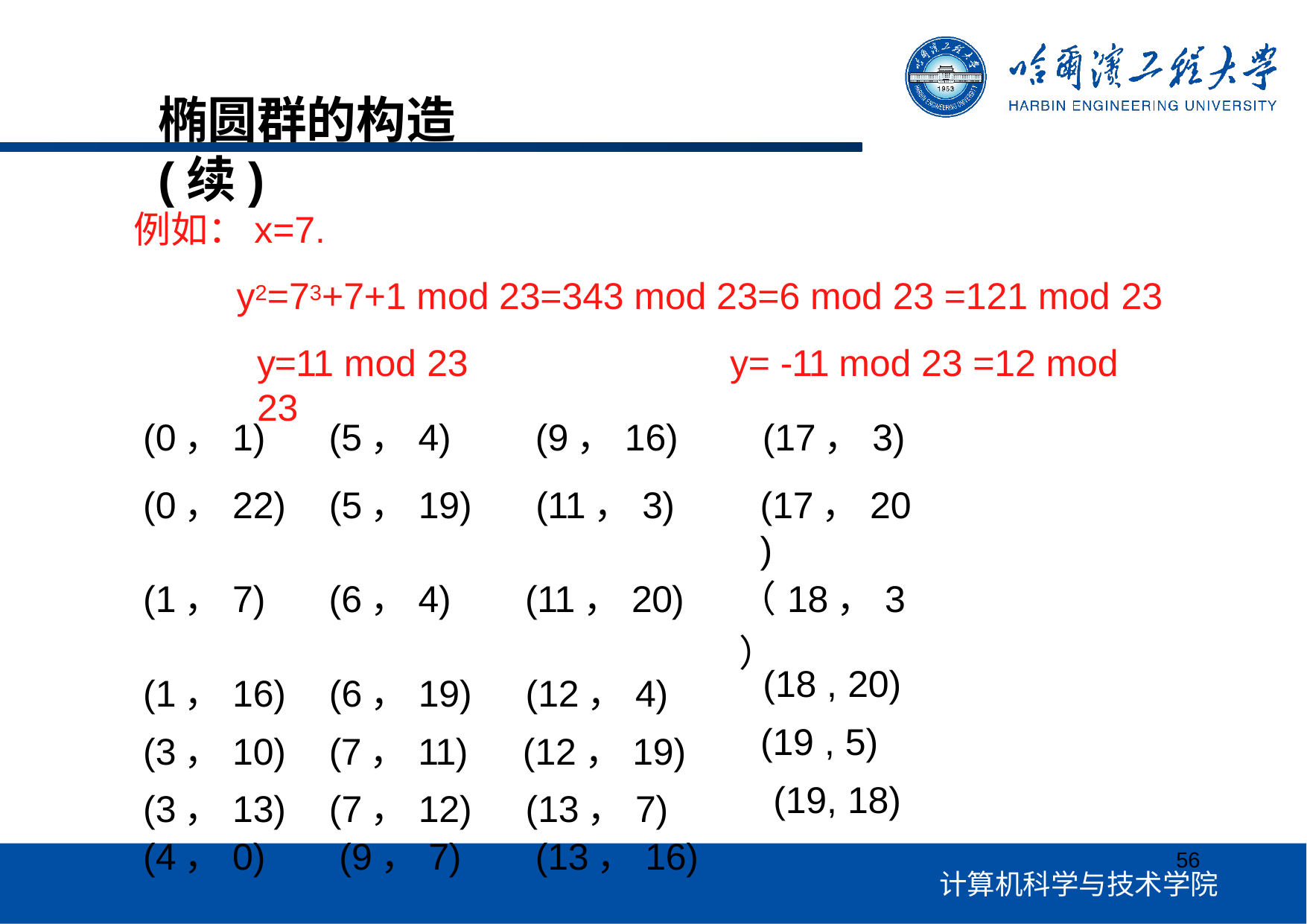

# 椭圆群的构造(续)
例如：x=7.
y2=73+7+1 mod 23=343 mod 23=6 mod 23 =121 mod 23
y=11 mod 23	y= -11 mod 23 =12 mod 23
| (0，1) | (5，4) | (9，16) | (17，3) |
| --- | --- | --- | --- |
| (0，22) | (5，19) | (11，3) | (17，20) |
| (1，7) | (6，4) | (11，20) | （18，3） |
| (1，16) | (6，19) | (12，4) | (18 , 20) |
| (3，10) | (7，11) | (12，19) | (19 , 5) |
| (3，13) | (7，12) | (13，7) | (19, 18) |
| (4，0) | (9，7) | (13，16) |  |
56